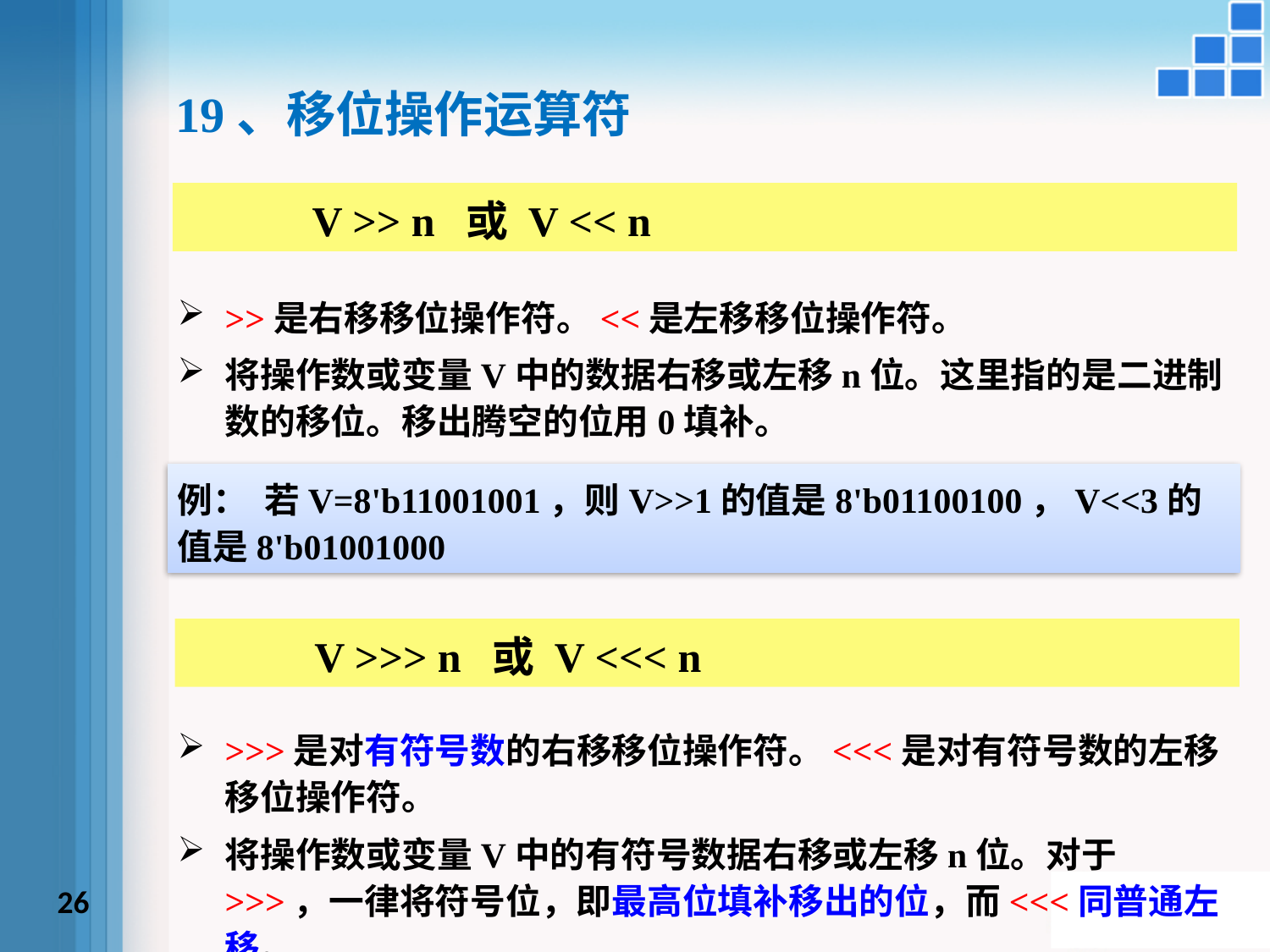

19、移位操作运算符
	V >> n  或 V << n
>>是右移移位操作符。<<是左移移位操作符。
将操作数或变量V中的数据右移或左移n位。这里指的是二进制数的移位。移出腾空的位用0填补。
例：  若V=8'b11001001，则V>>1的值是8'b01100100，V<<3的值是8'b01001000

	V >>> n  或 V <<< n
>>>是对有符号数的右移移位操作符。<<<是对有符号数的左移移位操作符。
将操作数或变量V中的有符号数据右移或左移n位。对于>>>，一律将符号位，即最高位填补移出的位，而<<<同普通左移。

26